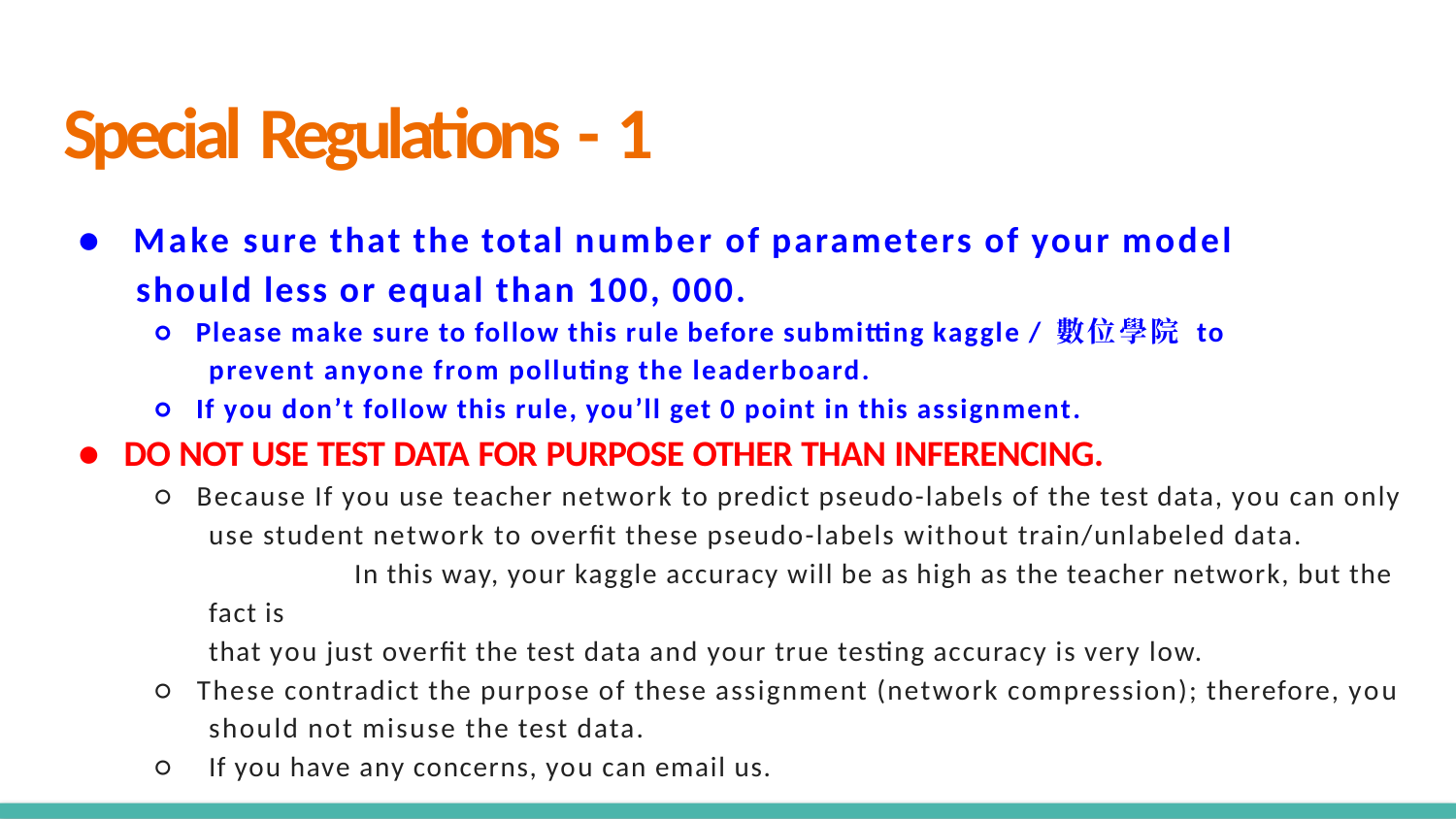

Special Regulations - 1

●   Make sure that the total number of parameters of your model
should less or equal than 100, 000.
○   Please make sure to follow this rule before submitting kaggle / 數位學院 to
prevent anyone from polluting the leaderboard.
○   If you don’t follow this rule, you’ll get 0 point in this assignment.
●   DO NOT USE TEST DATA FOR PURPOSE OTHER THAN INFERENCING.
○   Because If you use teacher network to predict pseudo-labels of the test data, you can only
use student network to overfit these pseudo-labels without train/unlabeled data.
In this way, your kaggle accuracy will be as high as the teacher network, but the fact is
that you just overfit the test data and your true testing accuracy is very low.
○   These contradict the purpose of these assignment (network compression); therefore, you
should not misuse the test data.
○	If you have any concerns, you can email us.